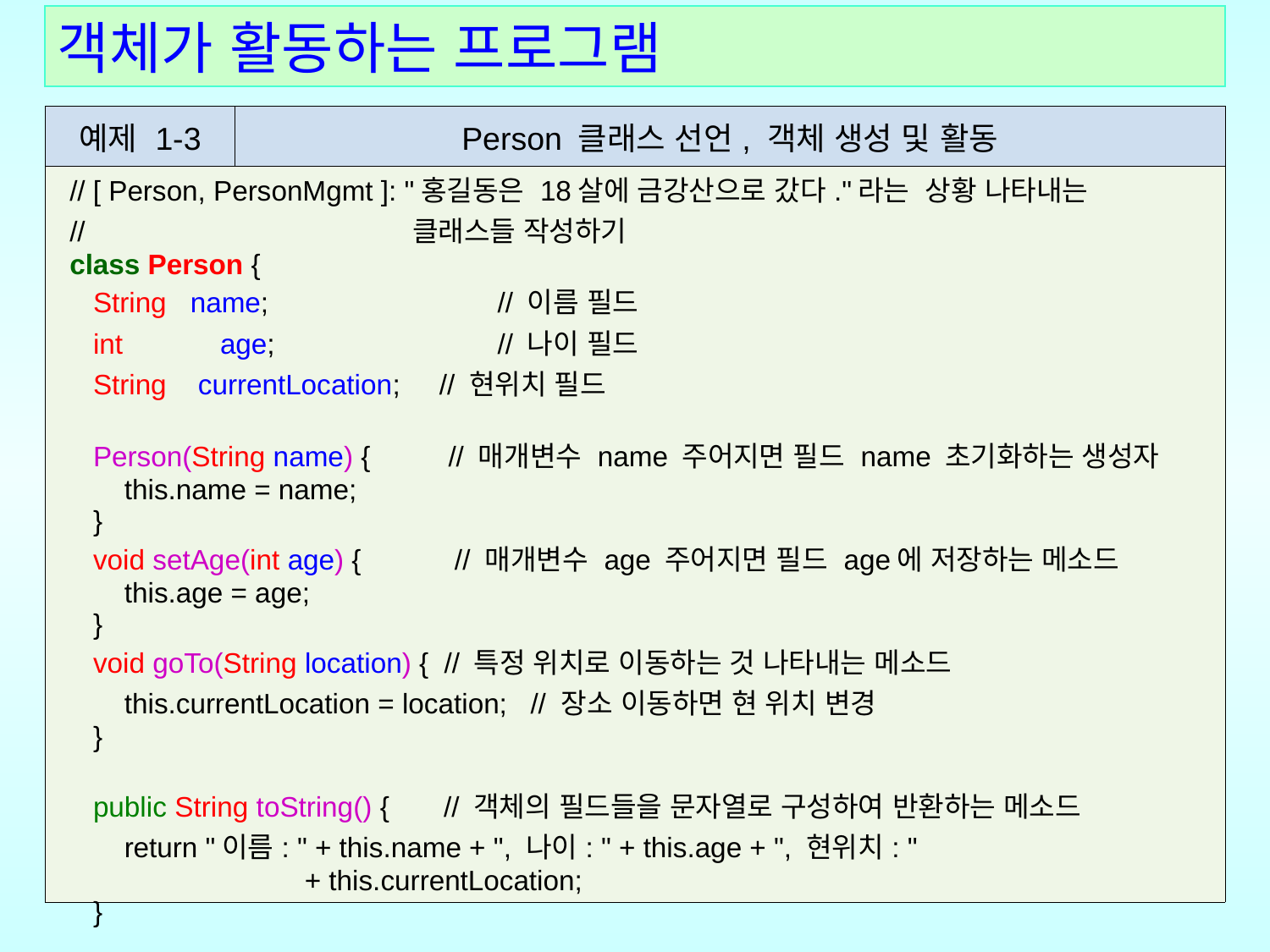

객체가 활동하는 프로그램
| 예제 1-3 | Person 클래스 선언, 객체 생성 및 활동 |
| --- | --- |
| // [ Person, PersonMgmt ]: "홍길동은 18살에 금강산으로 갔다."라는 상황 나타내는 // 클래스들 작성하기 class Person { String name; // 이름 필드 int age; // 나이 필드 String currentLocation; // 현위치 필드 Person(String name) { // 매개변수 name 주어지면 필드 name 초기화하는 생성자 this.name = name; } void setAge(int age) { // 매개변수 age 주어지면 필드 age에 저장하는 메소드 this.age = age; } void goTo(String location) { // 특정 위치로 이동하는 것 나타내는 메소드 this.currentLocation = location; // 장소 이동하면 현 위치 변경 } public String toString() { // 객체의 필드들을 문자열로 구성하여 반환하는 메소드 return "이름: " + this.name + ", 나이: " + this.age + ", 현위치: " + this.currentLocation; } |  |